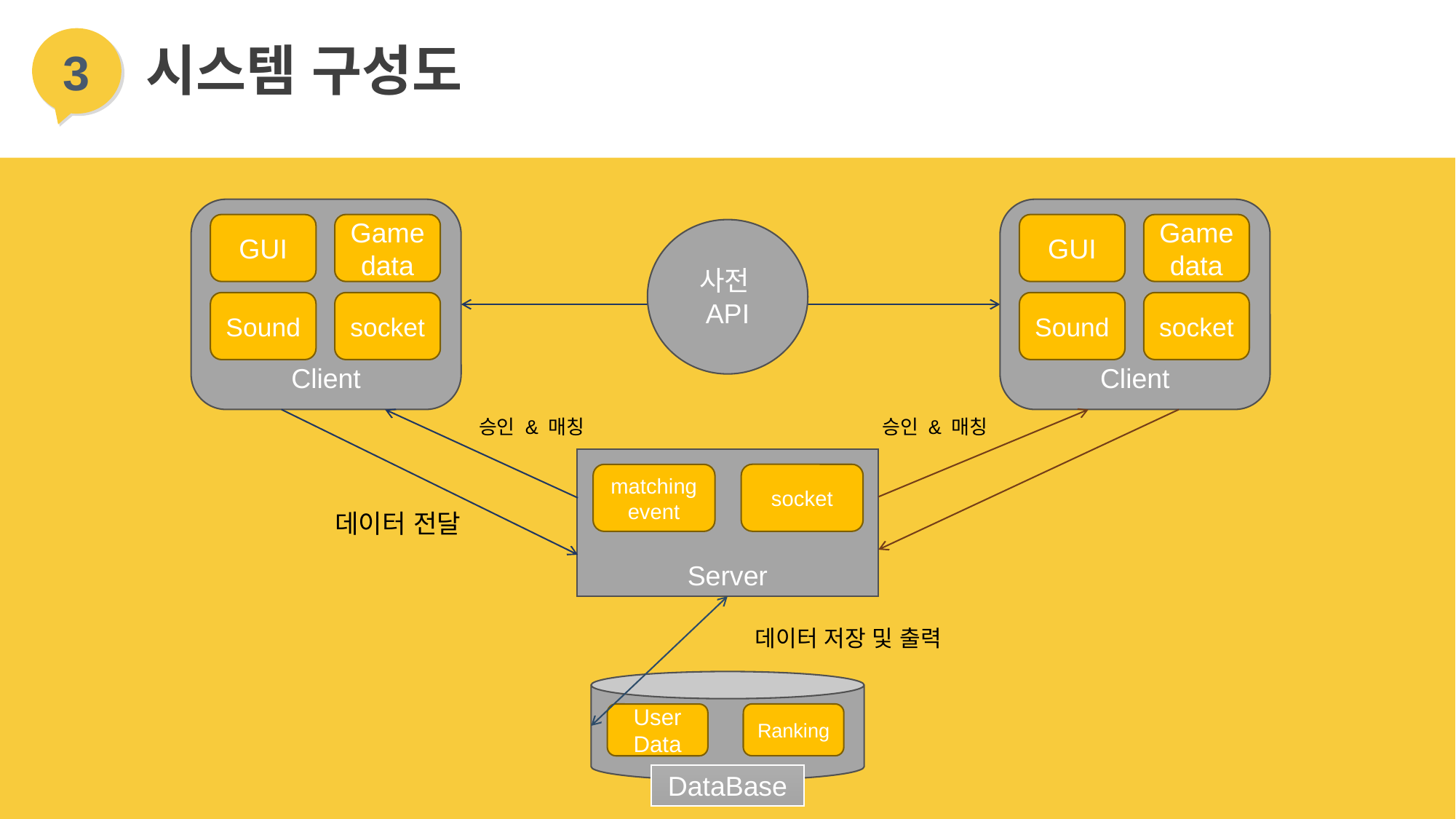

3

시스템 구성도
Client
Client
GUI
Game
data
GUI
Game
data
사전API
Sound
socket
Sound
socket
승인 & 매칭
승인 & 매칭
Server
socket
matching
event
데이터 전달
데이터 저장 및 출력

Ranking
User
Data
DataBase